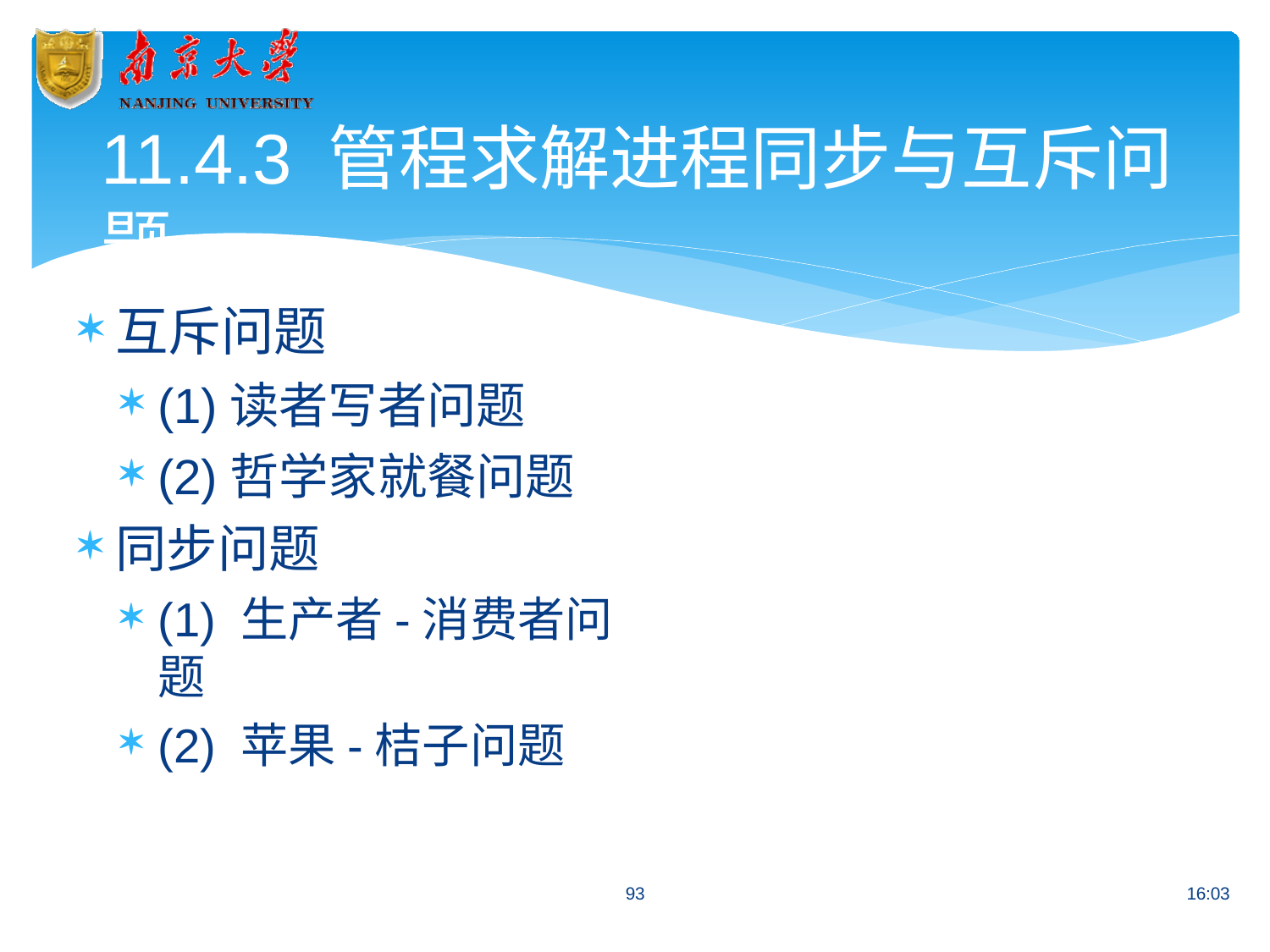

# 11.4.3 管程求解进程同步与互斥问题

互斥问题
(1)读者写者问题
(2)哲学家就餐问题
同步问题
(1) 生产者-消费者问题
(2) 苹果-桔子问题
93
16:03